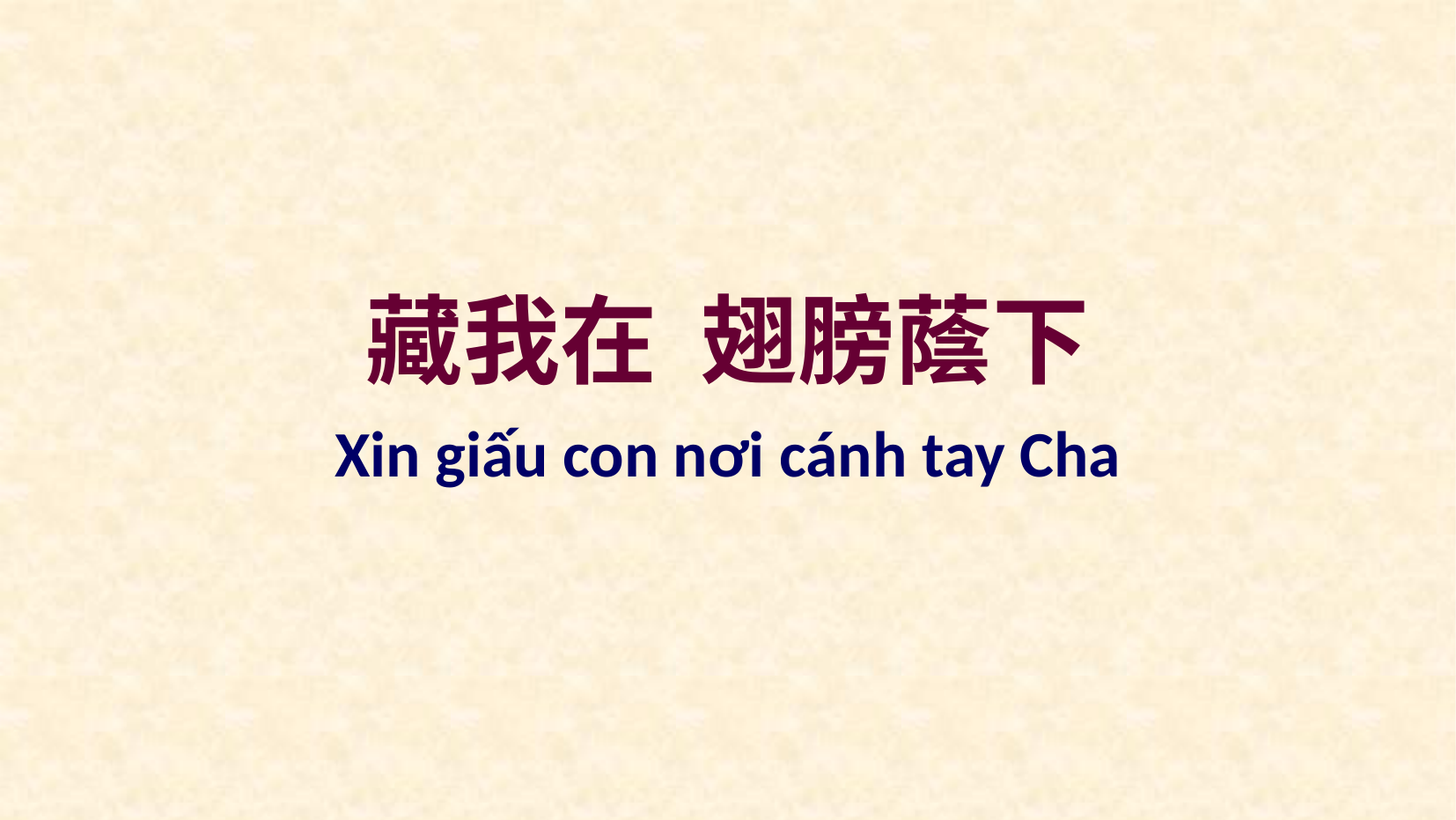

藏我在  翅膀蔭下
Xin giấu con nơi cánh tay Cha